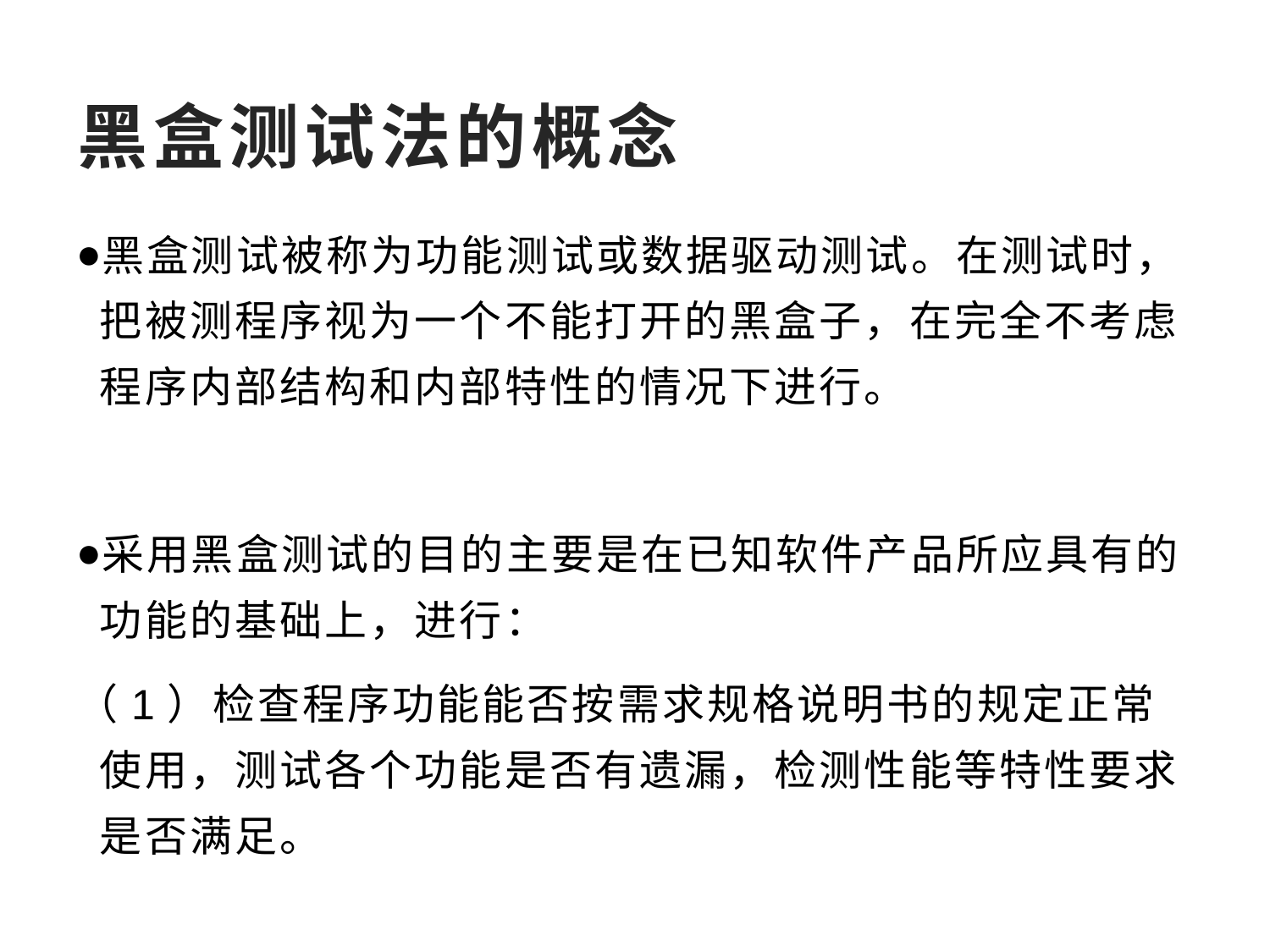

# 黑盒测试法的概念
黑盒测试被称为功能测试或数据驱动测试。在测试时，把被测程序视为一个不能打开的黑盒子，在完全不考虑程序内部结构和内部特性的情况下进行。

采用黑盒测试的目的主要是在已知软件产品所应具有的功能的基础上，进行：
（1）检查程序功能能否按需求规格说明书的规定正常使用，测试各个功能是否有遗漏，检测性能等特性要求是否满足。